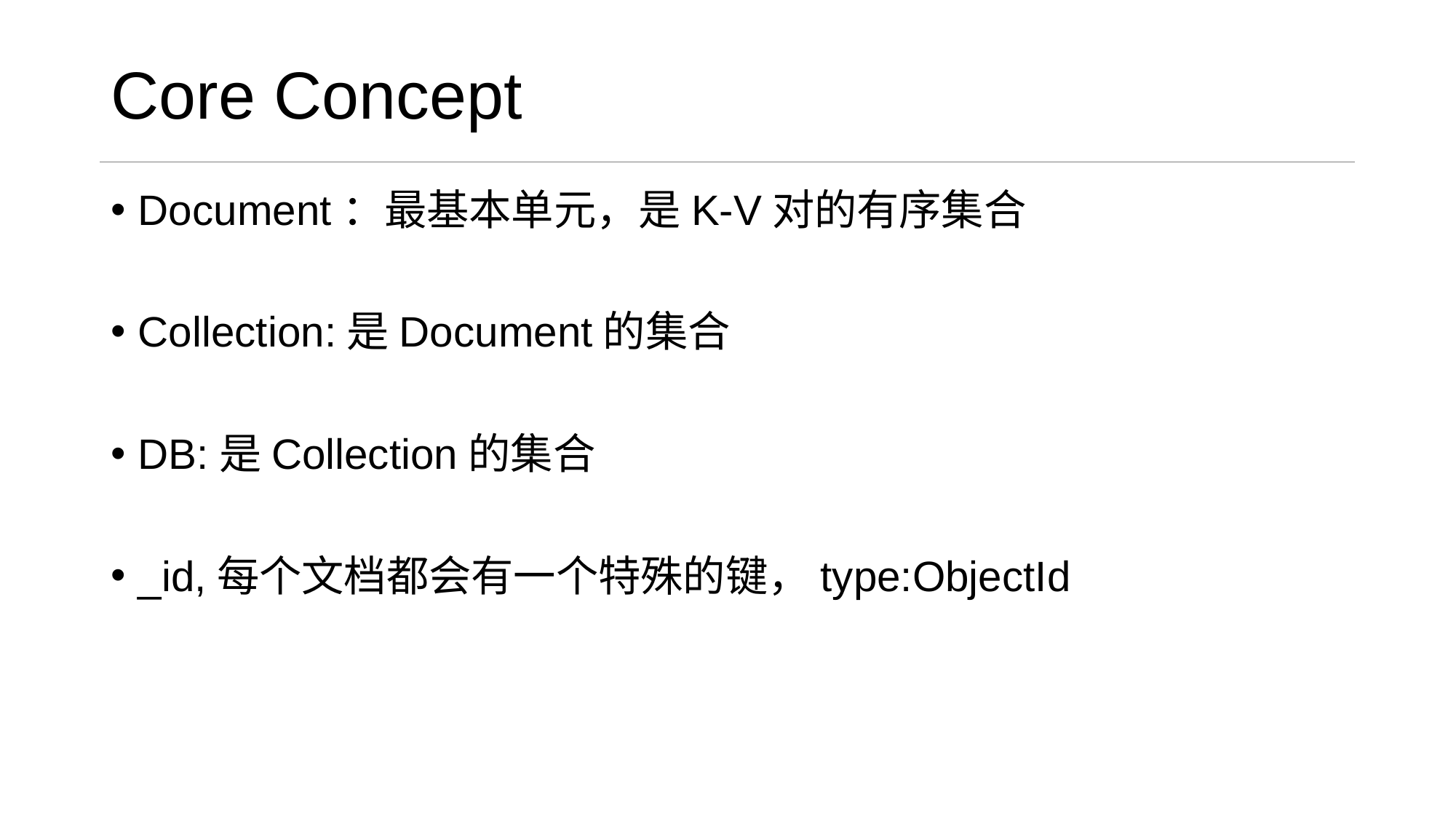

# Core Concept
Document：最基本单元，是K-V对的有序集合

Collection:是Document的集合

DB:是Collection的集合

_id,每个文档都会有一个特殊的键，type:ObjectId